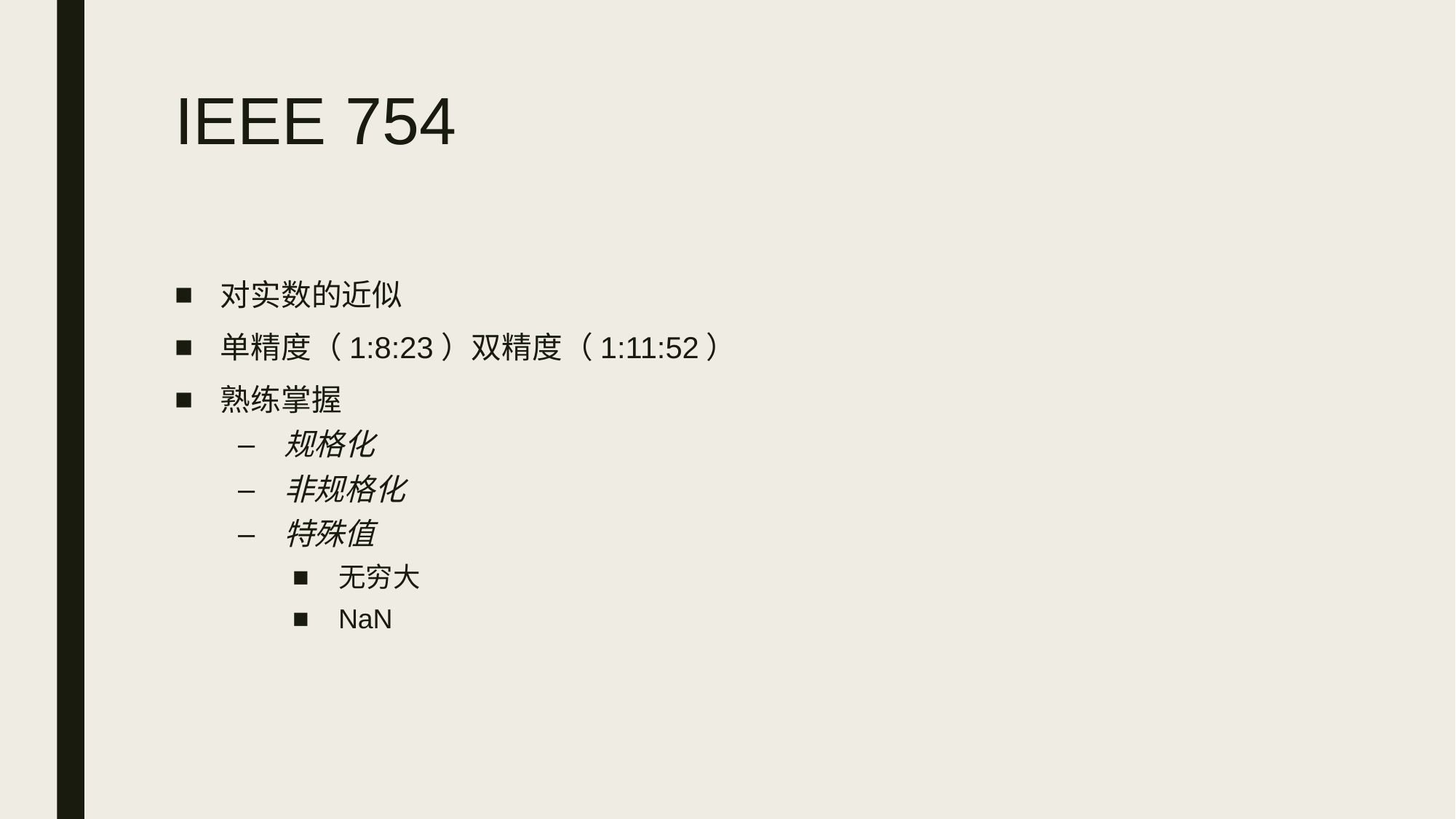

# IEEE 754
对实数的近似
单精度（1:8:23）双精度（1:11:52）
熟练掌握
规格化
非规格化
特殊值
无穷大
NaN